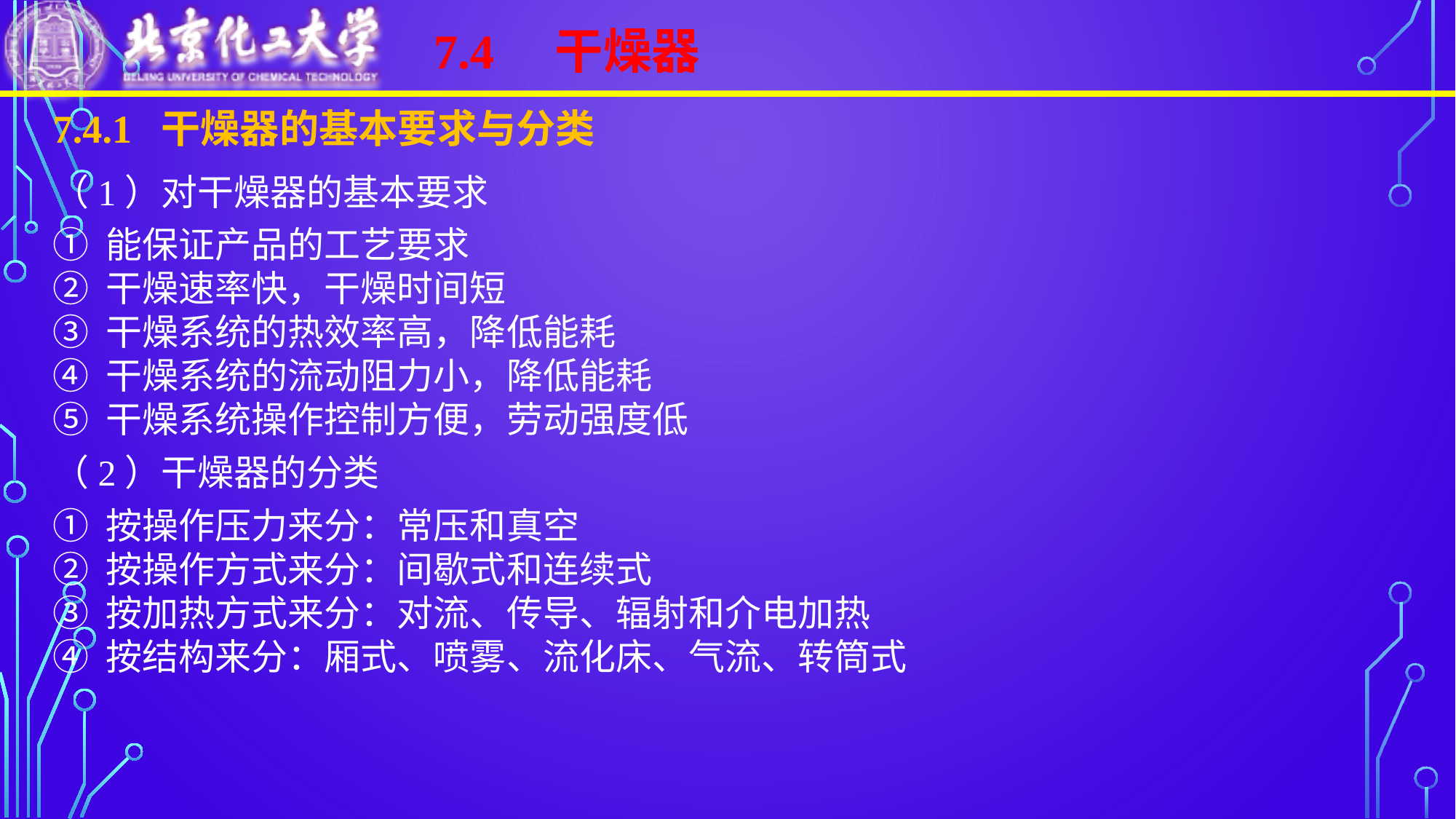

7.4    干燥器
7.4.1  干燥器的基本要求与分类
（1）对干燥器的基本要求
① 能保证产品的工艺要求
② 干燥速率快，干燥时间短
③ 干燥系统的热效率高，降低能耗
④ 干燥系统的流动阻力小，降低能耗
⑤ 干燥系统操作控制方便，劳动强度低
（2）干燥器的分类
① 按操作压力来分：常压和真空
② 按操作方式来分：间歇式和连续式
③ 按加热方式来分：对流、传导、辐射和介电加热
④ 按结构来分：厢式、喷雾、流化床、气流、转筒式